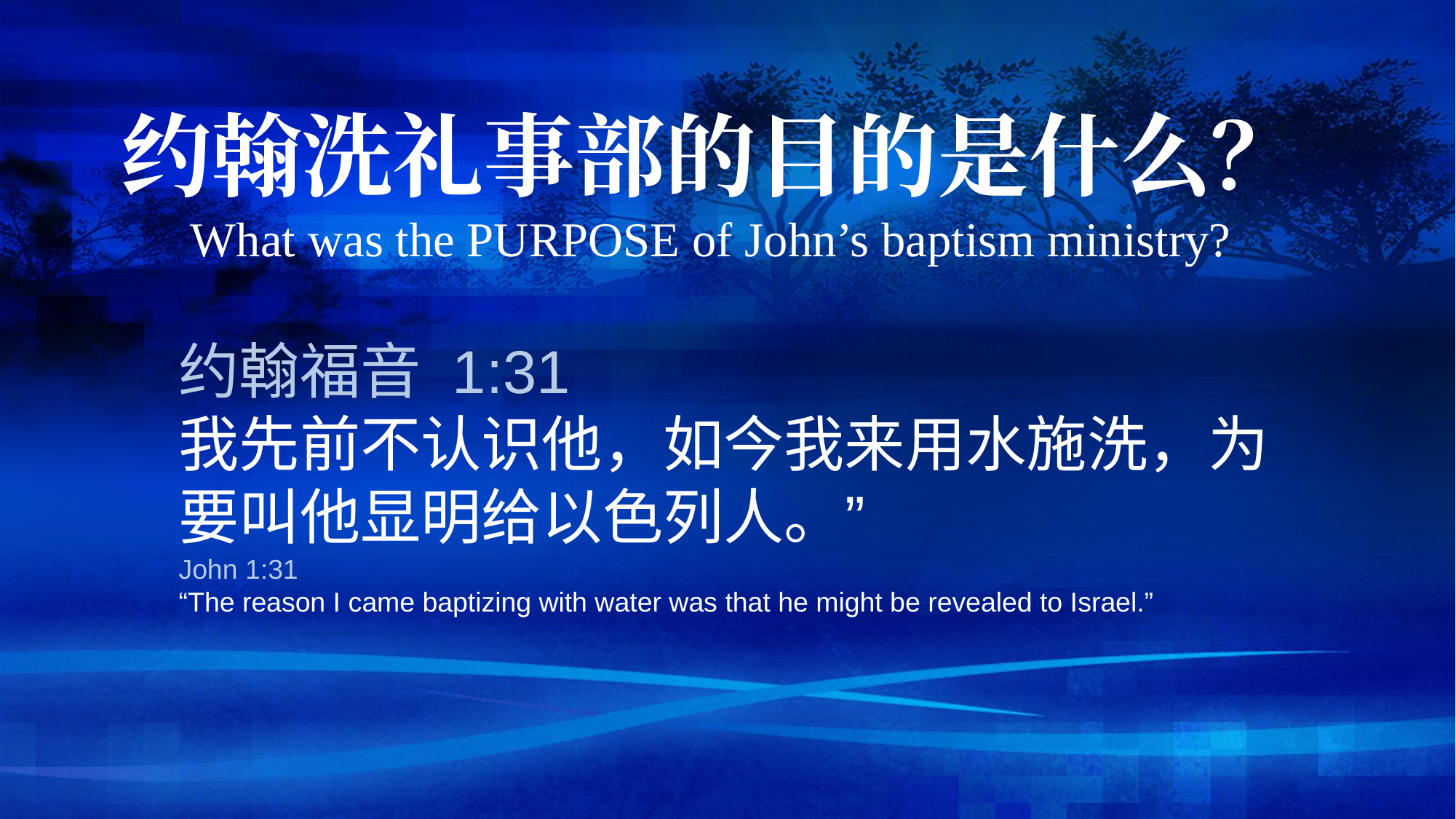

约翰洗礼事部的目的是什么？
What was the PURPOSE of John’s baptism ministry?
约翰福音 1:31
我先前不认识他，如今我来用水施洗，为要叫他显明给以色列人。”
John 1:31
“The reason I came baptizing with water was that he might be revealed to Israel.”